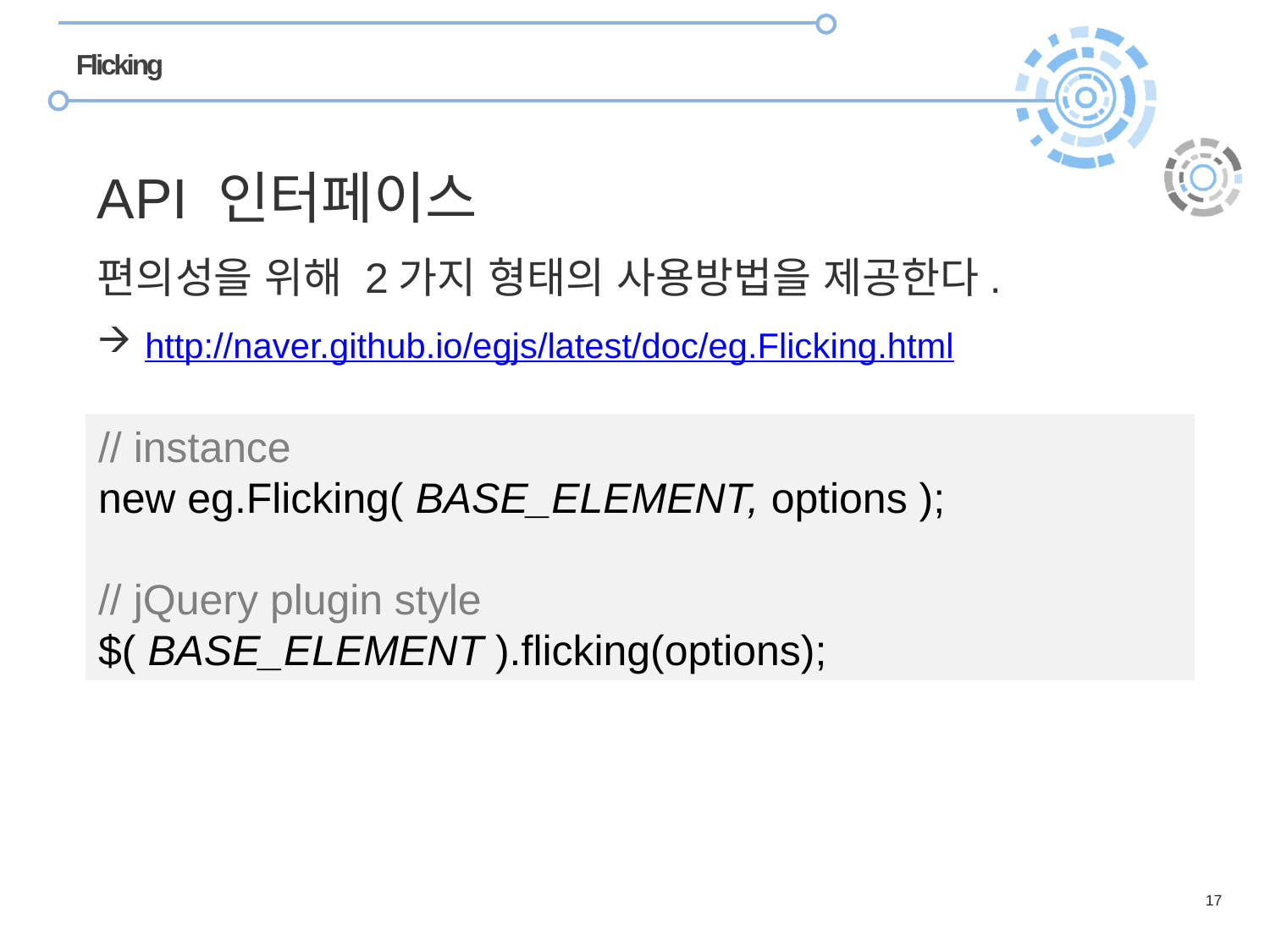

Flicking
API 인터페이스

편의성을 위해 2가지 형태의 사용방법을 제공한다.

http://naver.github.io/egjs/latest/doc/eg.Flicking.html
// instance
new eg.Flicking( BASE_ELEMENT, options );

// jQuery plugin style
$( BASE_ELEMENT ).flicking(options);